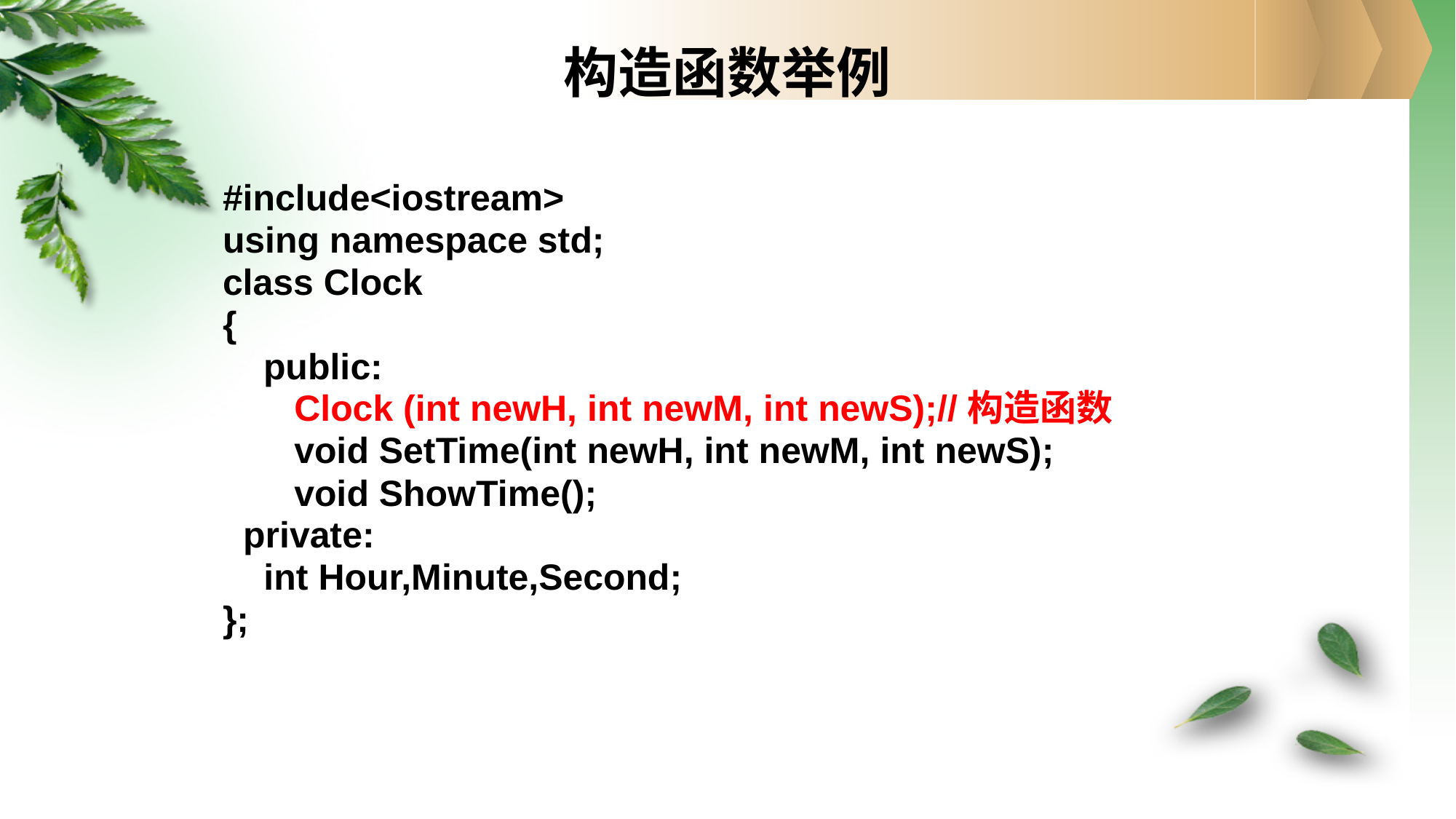

# 构造函数举例
#include<iostream>
using namespace std;
class Clock
{
    public:
	   Clock (int newH, int newM, int newS);//构造函数
	   void SetTime(int newH, int newM, int newS);
	   void ShowTime();
  private:
	int Hour,Minute,Second;
};